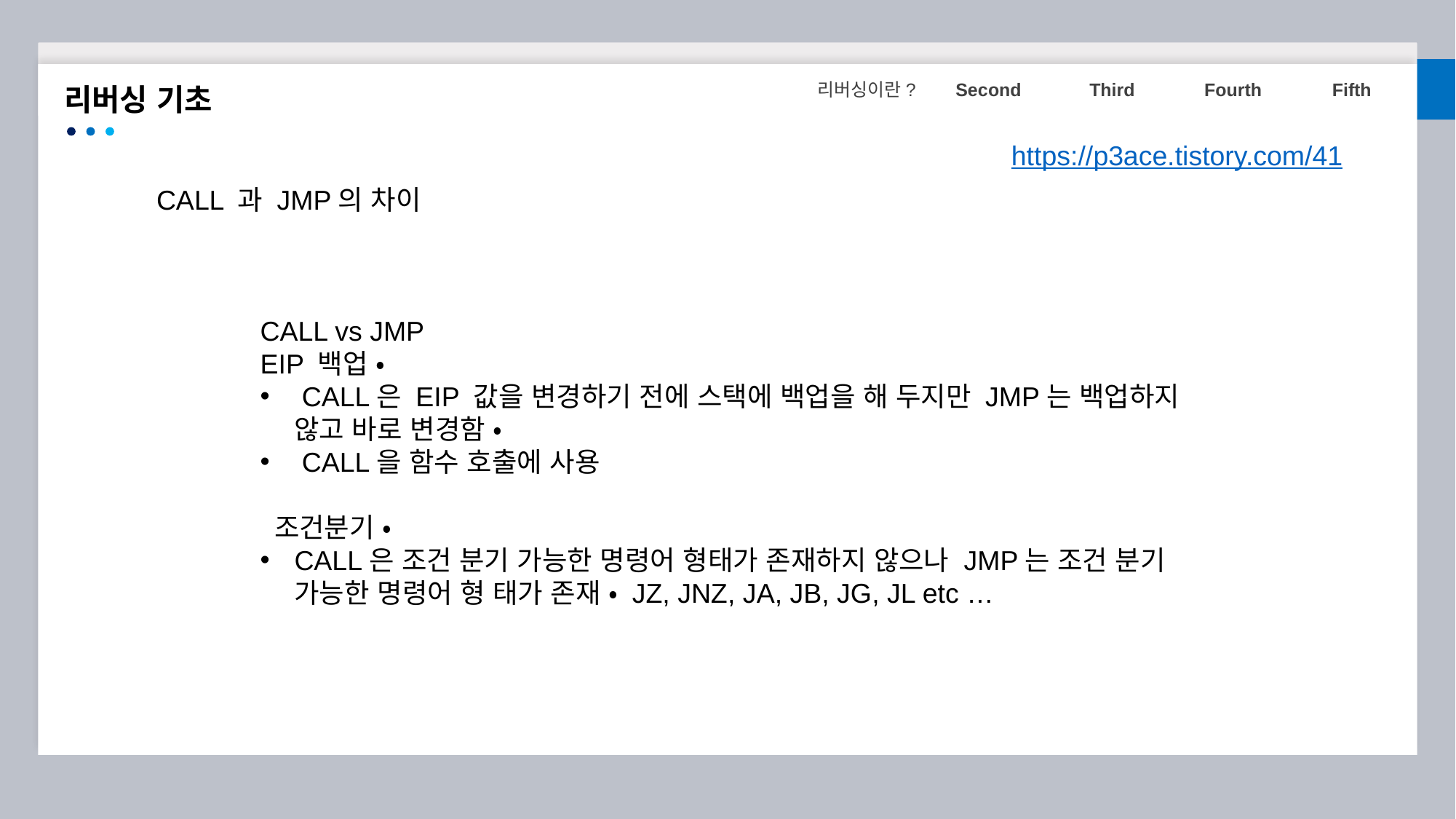

리버싱이란?
Second
Third
Fourth
Fifth
리버싱 기초

https://p3ace.tistory.com/41
CALL 과 JMP의 차이

CALL vs JMP
EIP 백업 •
 CALL은 EIP 값을 변경하기 전에 스택에 백업을 해 두지만 JMP는 백업하지 않고 바로 변경함 •
 CALL을 함수 호출에 사용

 조건분기 •
CALL은 조건 분기 가능한 명령어 형태가 존재하지 않으나 JMP는 조건 분기 가능한 명령어 형 태가 존재 • JZ, JNZ, JA, JB, JG, JL etc …